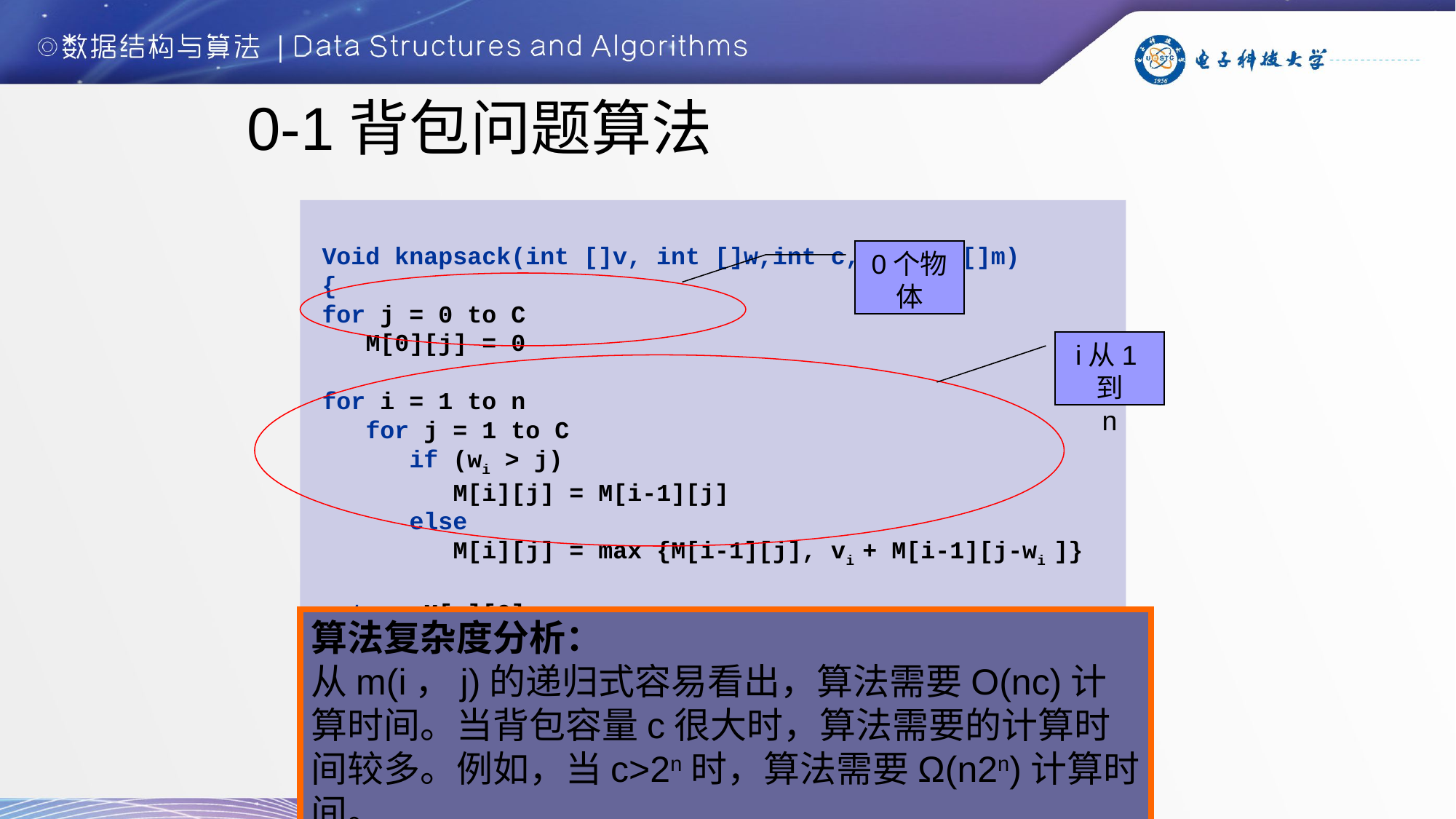

0-1背包问题算法

Void knapsack(int []v, int []w,int c, int [][]m)
{
for j = 0 to C
   M[0][j] = 0

for i = 1 to n
   for j = 1 to C
      if (wi > j)
         M[i][j] = M[i-1][j]
      else
         M[i][j] = max {M[i-1][j], vi + M[i-1][j-wi ]}

return M[n][C]
0个物体

i从1到
n

算法复杂度分析：
从m(i，j)的递归式容易看出，算法需要O(nc)计算时间。当背包容量c很大时，算法需要的计算时间较多。例如，当c>2n时，算法需要Ω(n2n)计算时间。